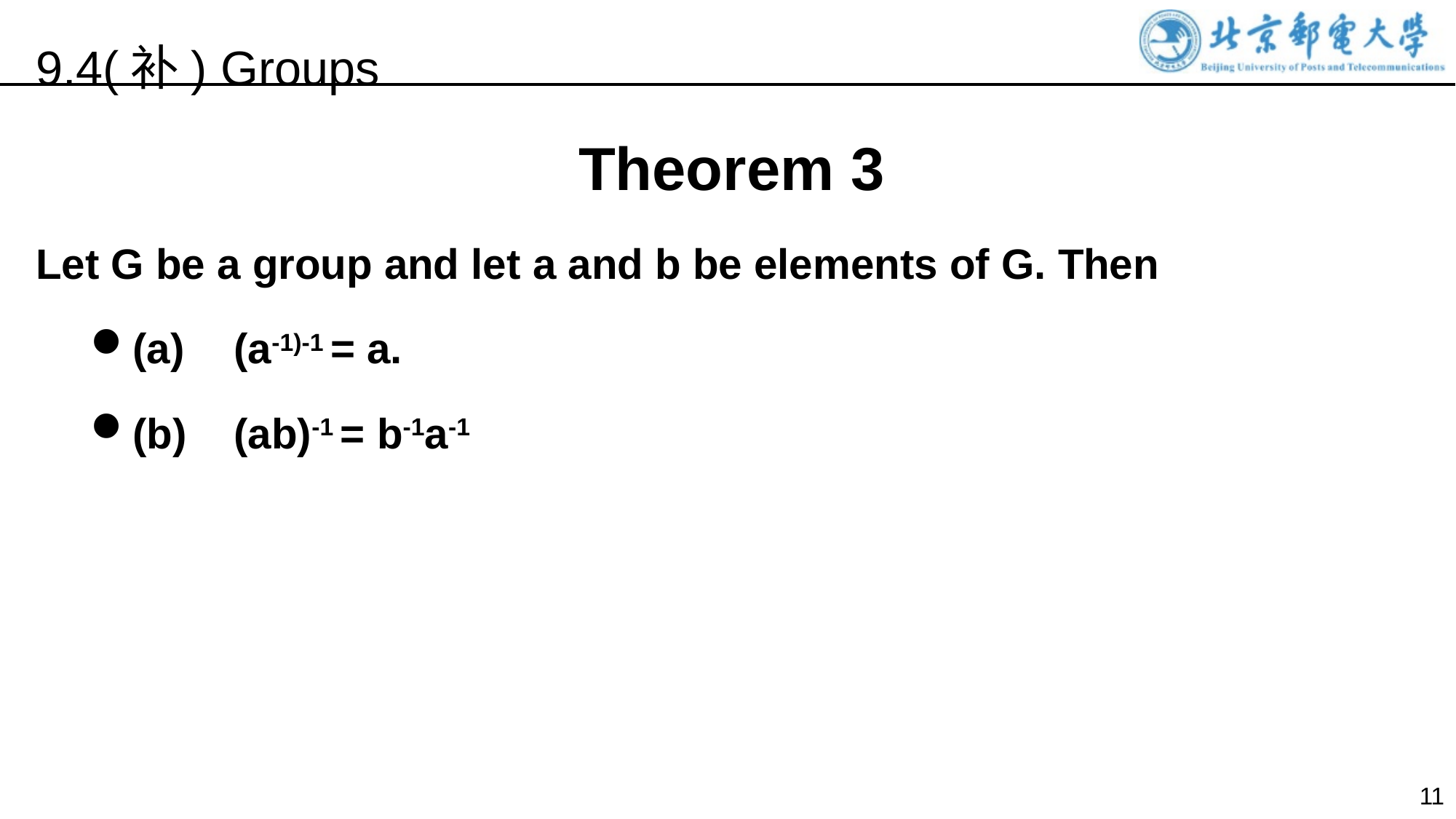

9.4(补) Groups
Theorem 3
Let G be a group and let a and b be elements of G. Then
(a) 	(a-1)-1 = a.
(b) 	(ab)-1 = b-1a-1